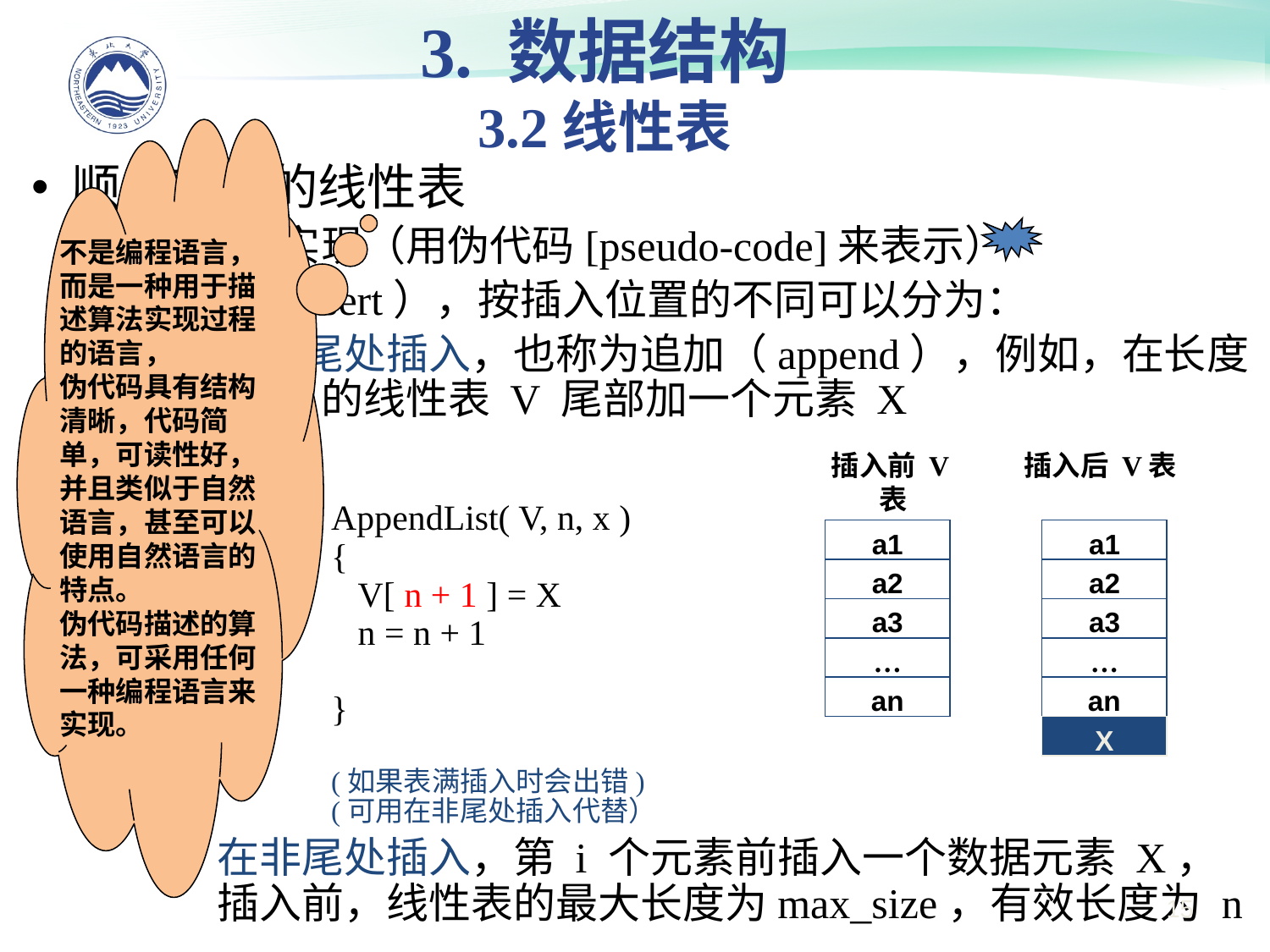

3. 数据结构
3.2线性表
不是编程语言，
而是一种用于描述算法实现过程的语言，
伪代码具有结构清晰，代码简单，可读性好，并且类似于自然语言，甚至可以使用自然语言的特点。
伪代码描述的算法，可采用任何一种编程语言来实现。
顺序存储的线性表
操作的实现（用伪代码[pseudo-code]来表示）
插入（insert），按插入位置的不同可以分为：
在结尾处插入，也称为追加（append），例如，在长度为 n 的线性表 V 尾部加一个元素 X

AppendList( V, n, x )
{
   V[ n + 1 ] = X
   n = n + 1

}

(如果表满插入时会出错)
(可用在非尾处插入代替）
在非尾处插入，第 i 个元素前插入一个数据元素 X，插入前，线性表的最大长度为max_size，有效长度为 n

插入前 V表
插入后 V表
a1
a1
a2
a2
a3
a3
…
…
an
an
X

15